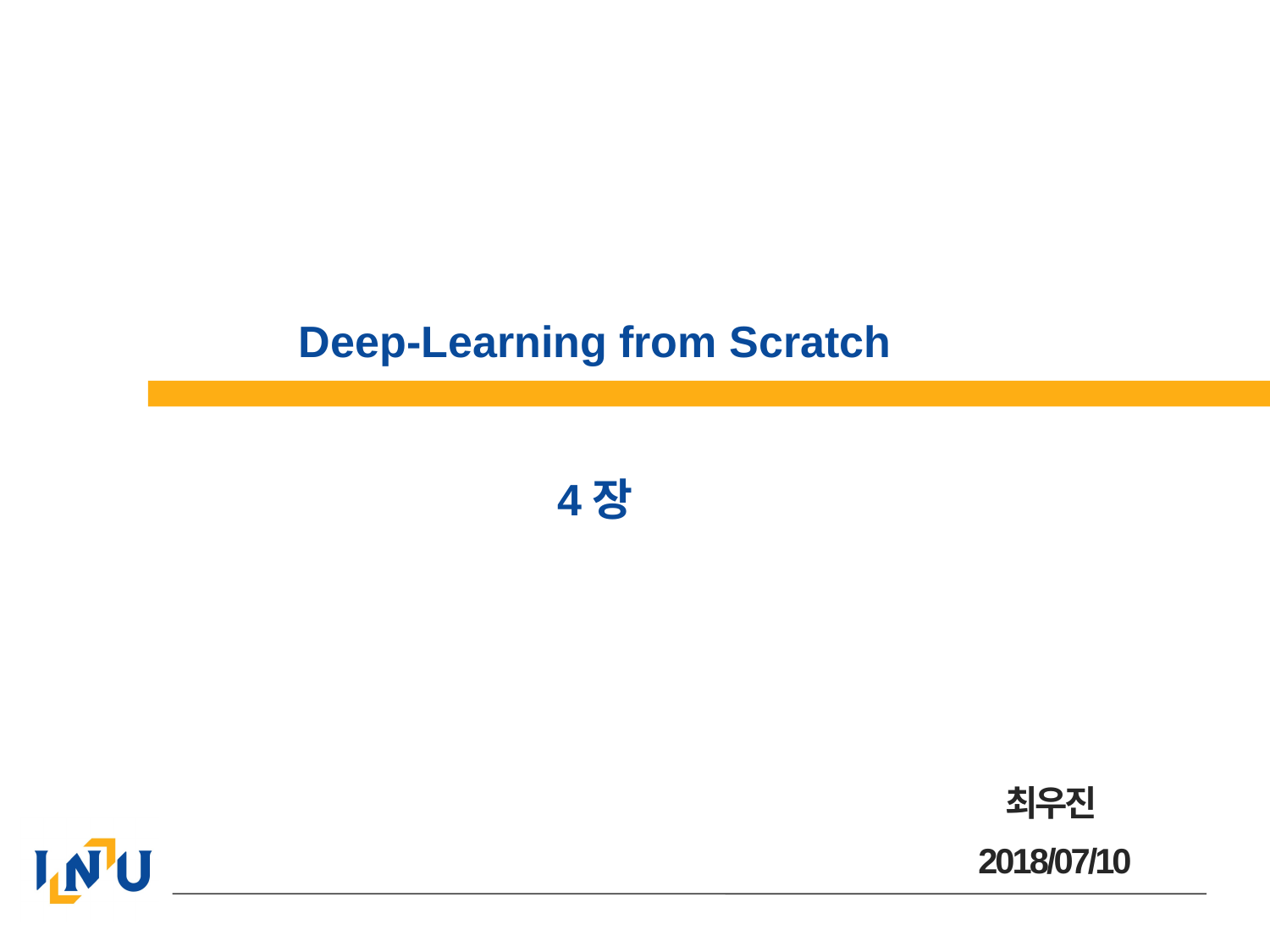

# Deep-Learning from Scratch 4장
최우진
2018/07/10
1